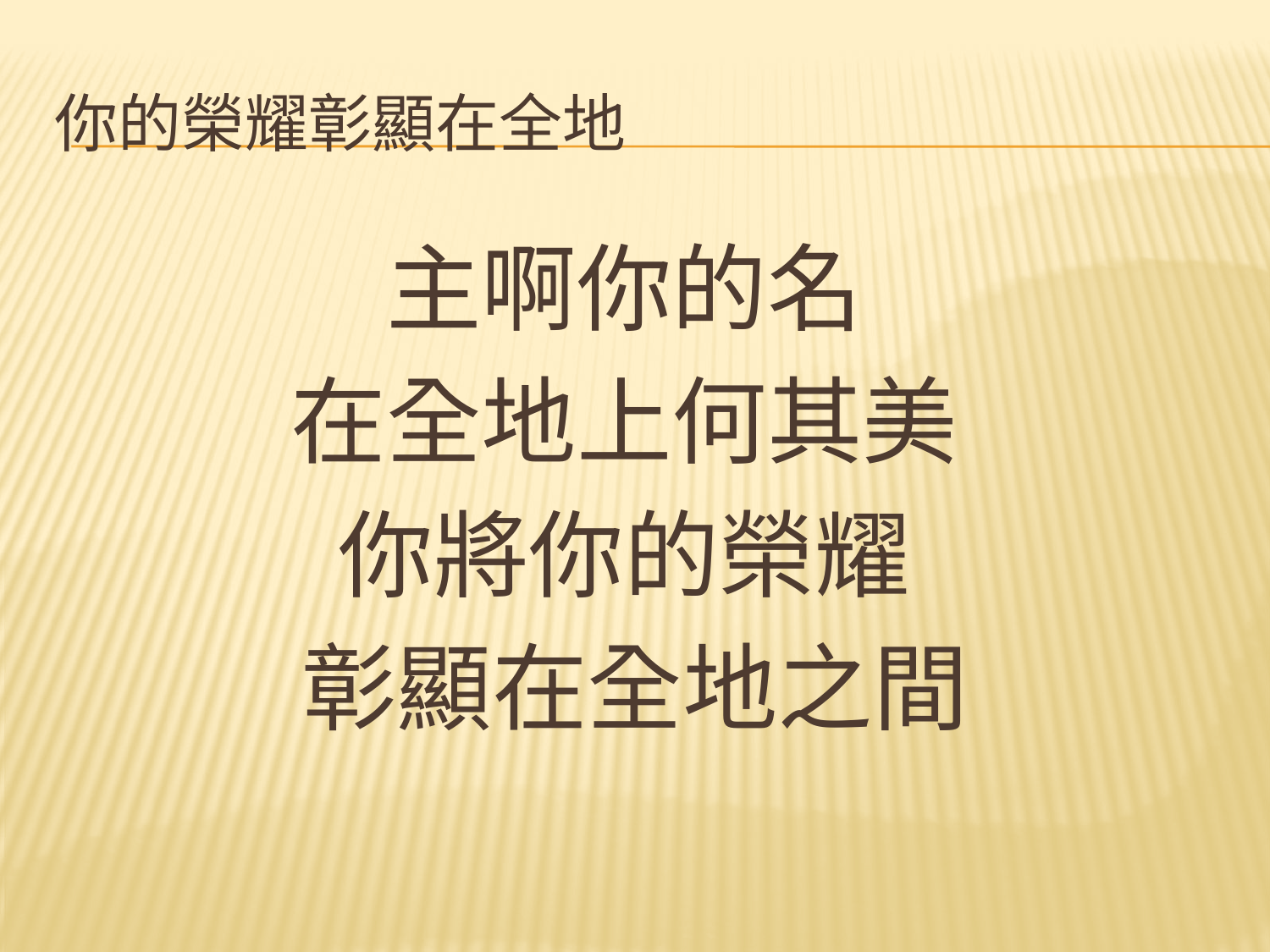

# 你的榮耀彰顯在全地
主啊你的名
在全地上何其美
你將你的榮耀
彰顯在全地之間